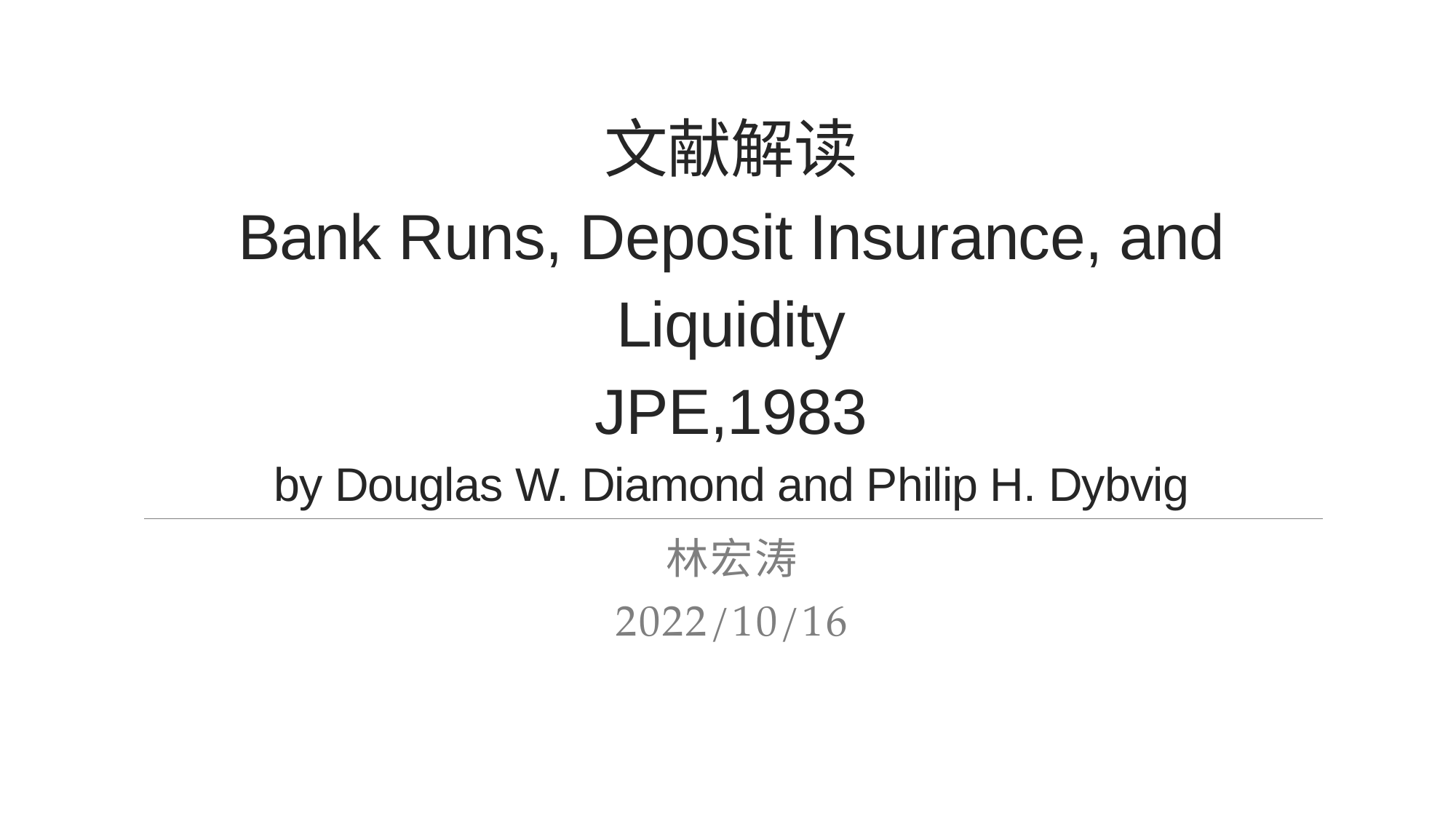

# 文献解读 Bank Runs, Deposit Insurance, and Liquidity JPE,1983 by Douglas W. Diamond and Philip H. Dybvig
林宏涛
2022/10/16